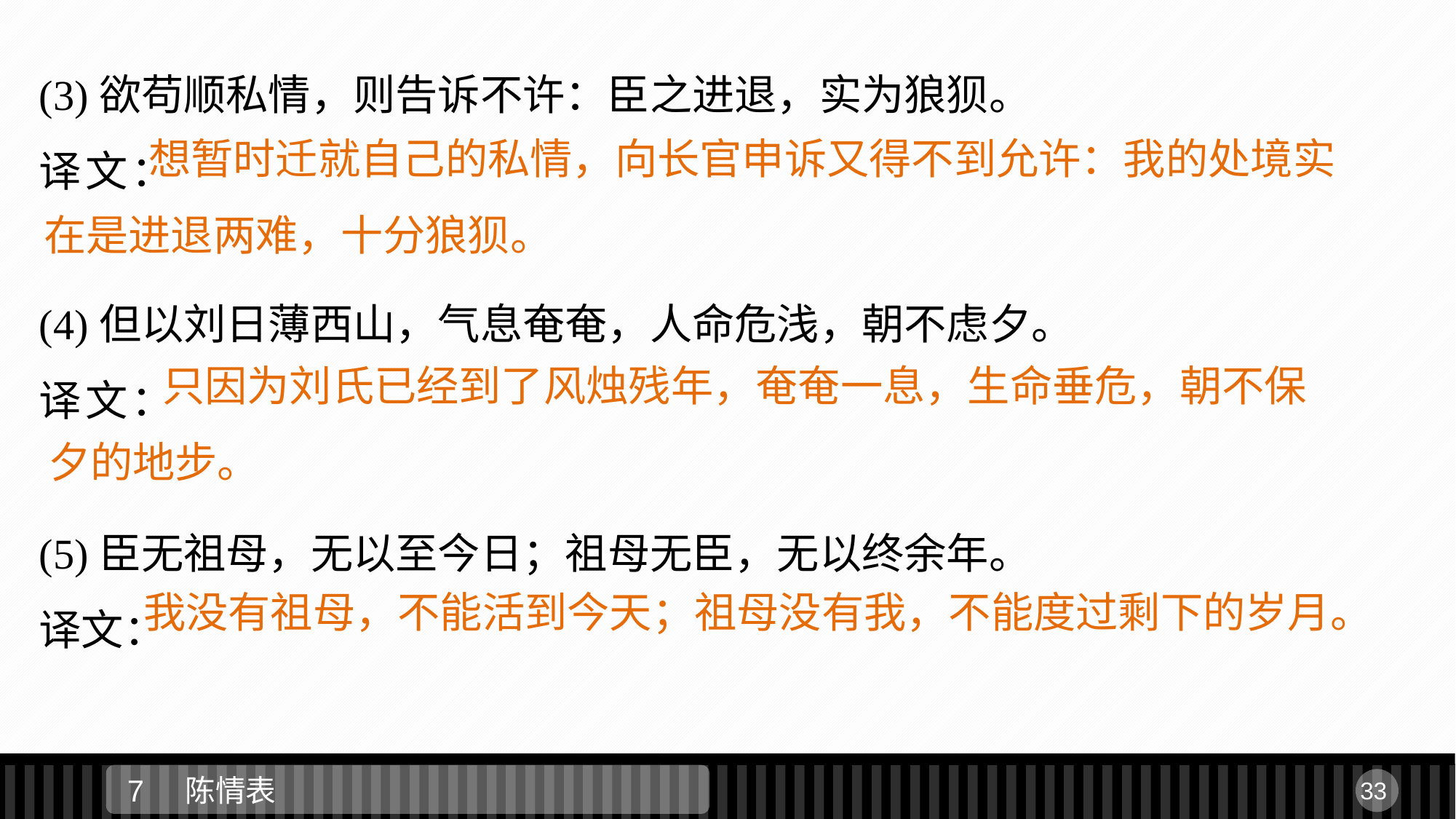

(3)欲苟顺私情，则告诉不许：臣之进退，实为狼狈。
译文：
(4)但以刘日薄西山，气息奄奄，人命危浅，朝不虑夕。
译文：
(5)臣无祖母，无以至今日；祖母无臣，无以终余年。
译文：
          想暂时迁就自己的私情，向长官申诉又得不到允许：我的处境实在是进退两难，十分狼狈。
           只因为刘氏已经到了风烛残年，奄奄一息，生命垂危，朝不保夕的地步。
         我没有祖母，不能活到今天；祖母没有我，不能度过剩下的岁月。